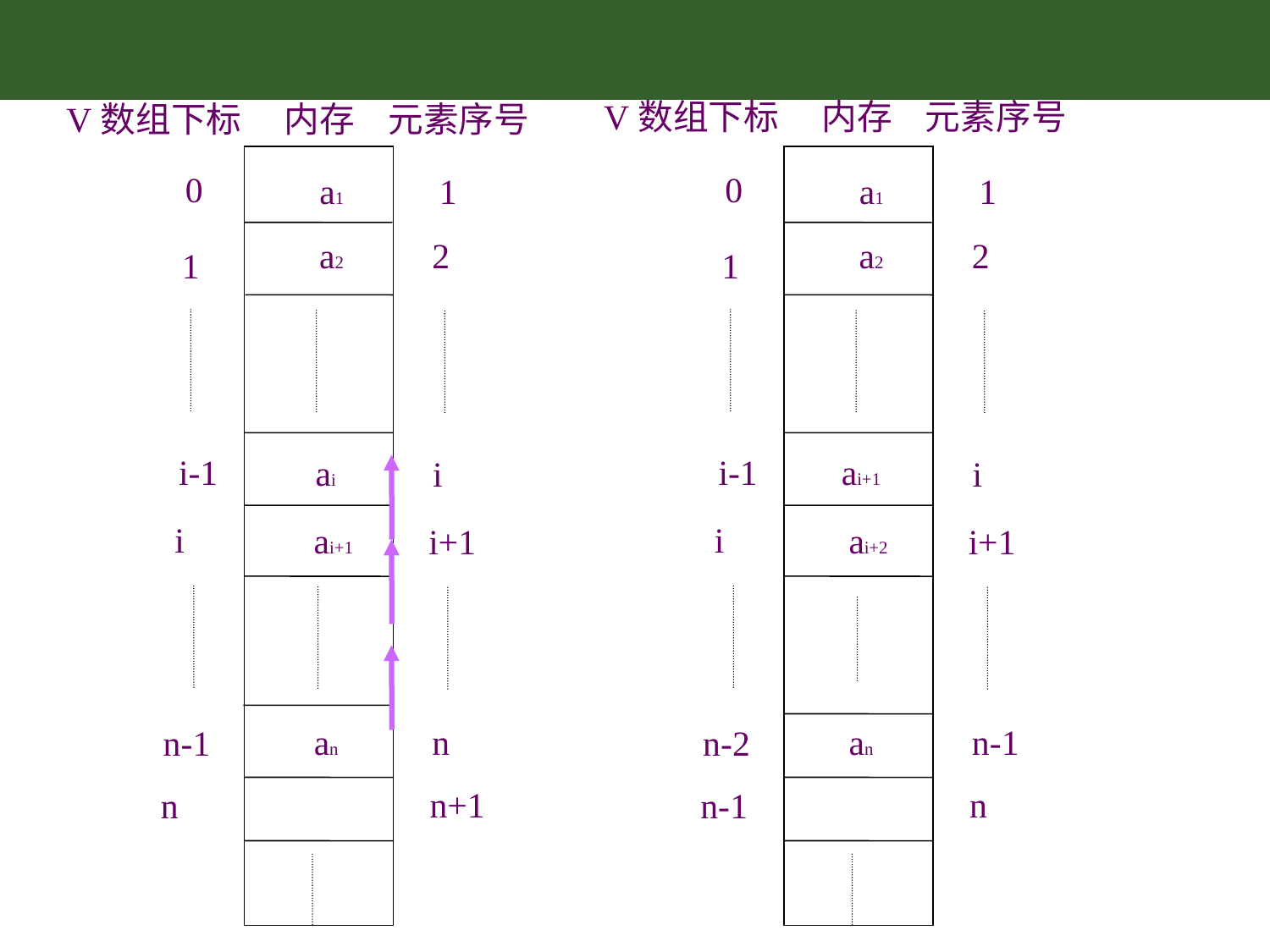

V数组下标
内存
元素序号
1
2

i
i+1

n-1
n

0
1

i-1
i

n-2
n-1
a1

a2

ai+1

ai+2

an

V数组下标
0
1

i-1
i

n-1
n
内存

a1

a2

ai

ai+1

an

元素序号
1
2

i
i+1

n
n+1